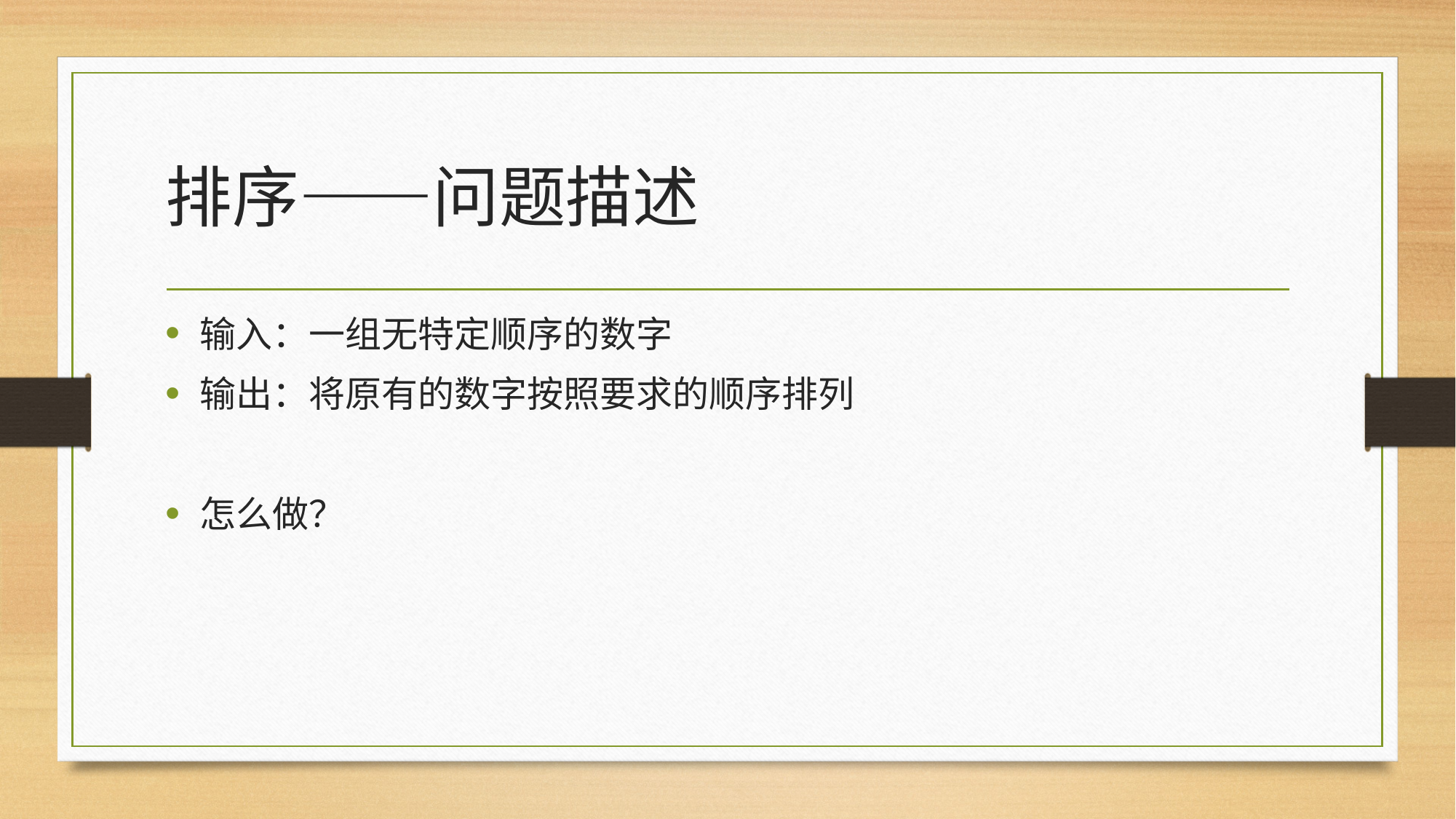

# 排序——问题描述
输入：一组无特定顺序的数字
输出：将原有的数字按照要求的顺序排列

怎么做？